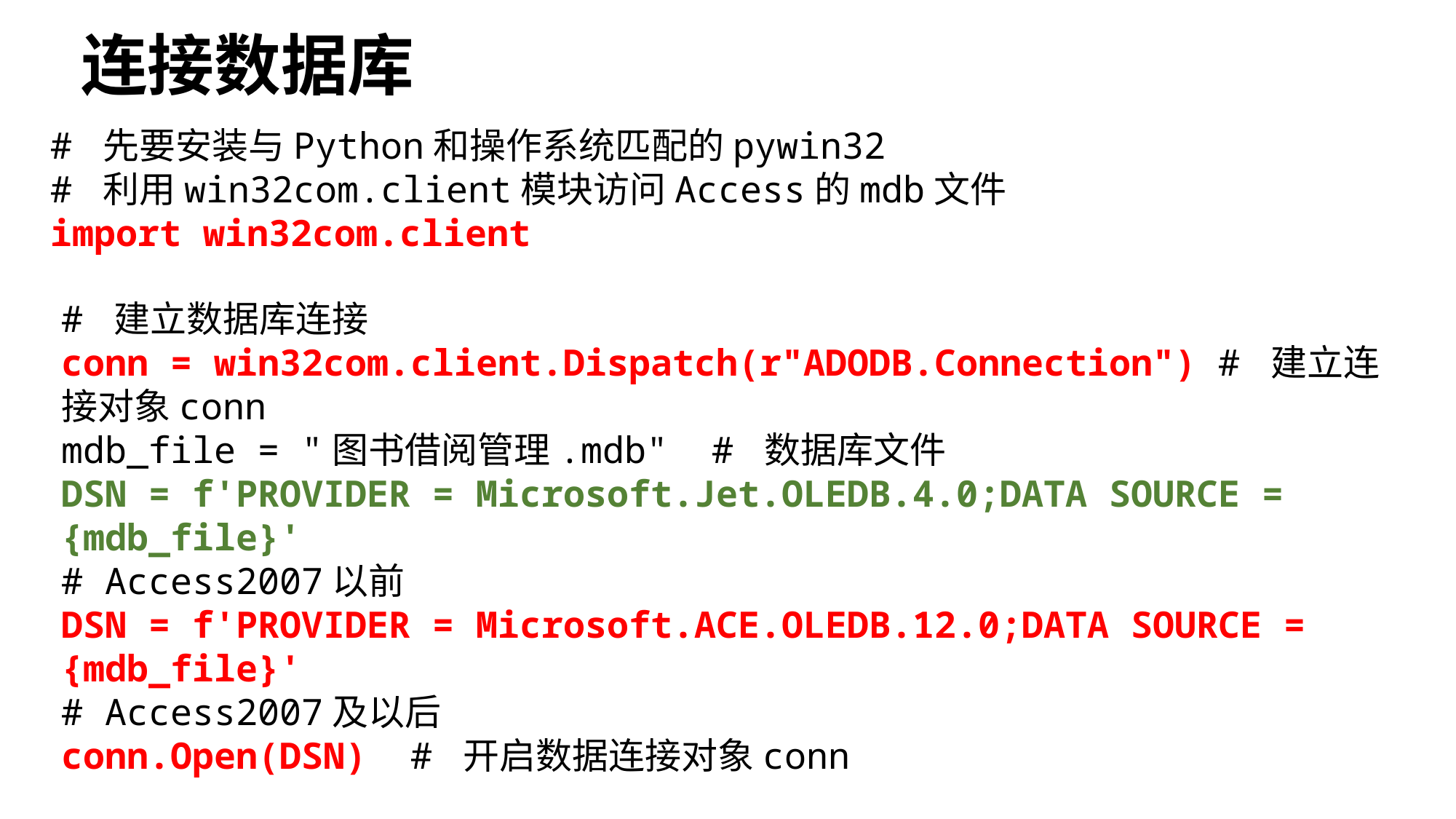

# 连接数据库
# 先要安装与Python和操作系统匹配的pywin32
# 利用win32com.client模块访问Access的mdb文件
import win32com.client
# 建立数据库连接
conn = win32com.client.Dispatch(r"ADODB.Connection") # 建立连接对象conn
mdb_file = "图书借阅管理.mdb"  # 数据库文件
DSN = f'PROVIDER = Microsoft.Jet.OLEDB.4.0;DATA SOURCE = {mdb_file}'
# Access2007以前
DSN = f'PROVIDER = Microsoft.ACE.OLEDB.12.0;DATA SOURCE = {mdb_file}'
# Access2007及以后
conn.Open(DSN)  # 开启数据连接对象conn